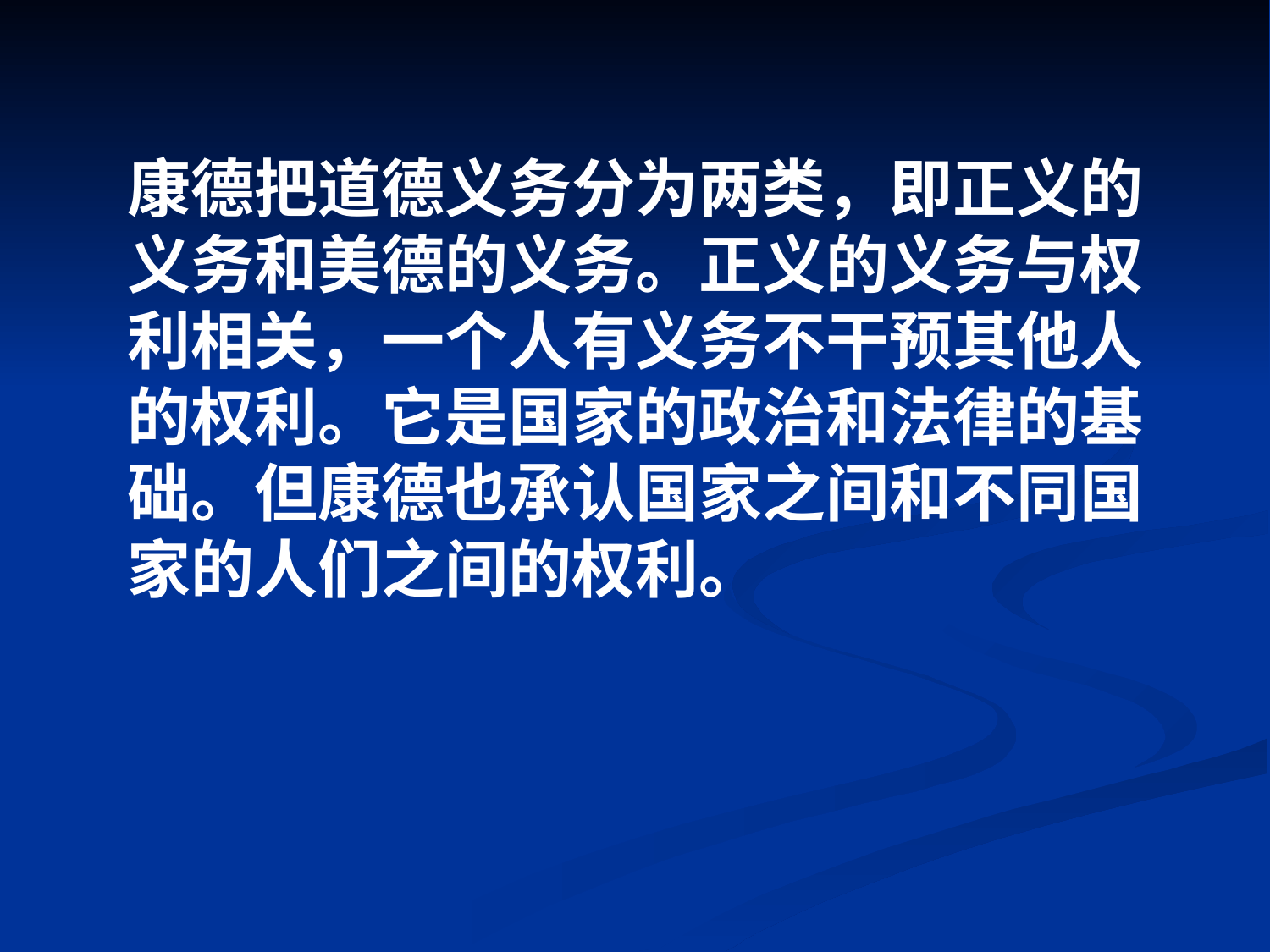

康德把道德义务分为两类，即正义的义务和美德的义务。正义的义务与权利相关，一个人有义务不干预其他人的权利。它是国家的政治和法律的基础。但康德也承认国家之间和不同国家的人们之间的权利。